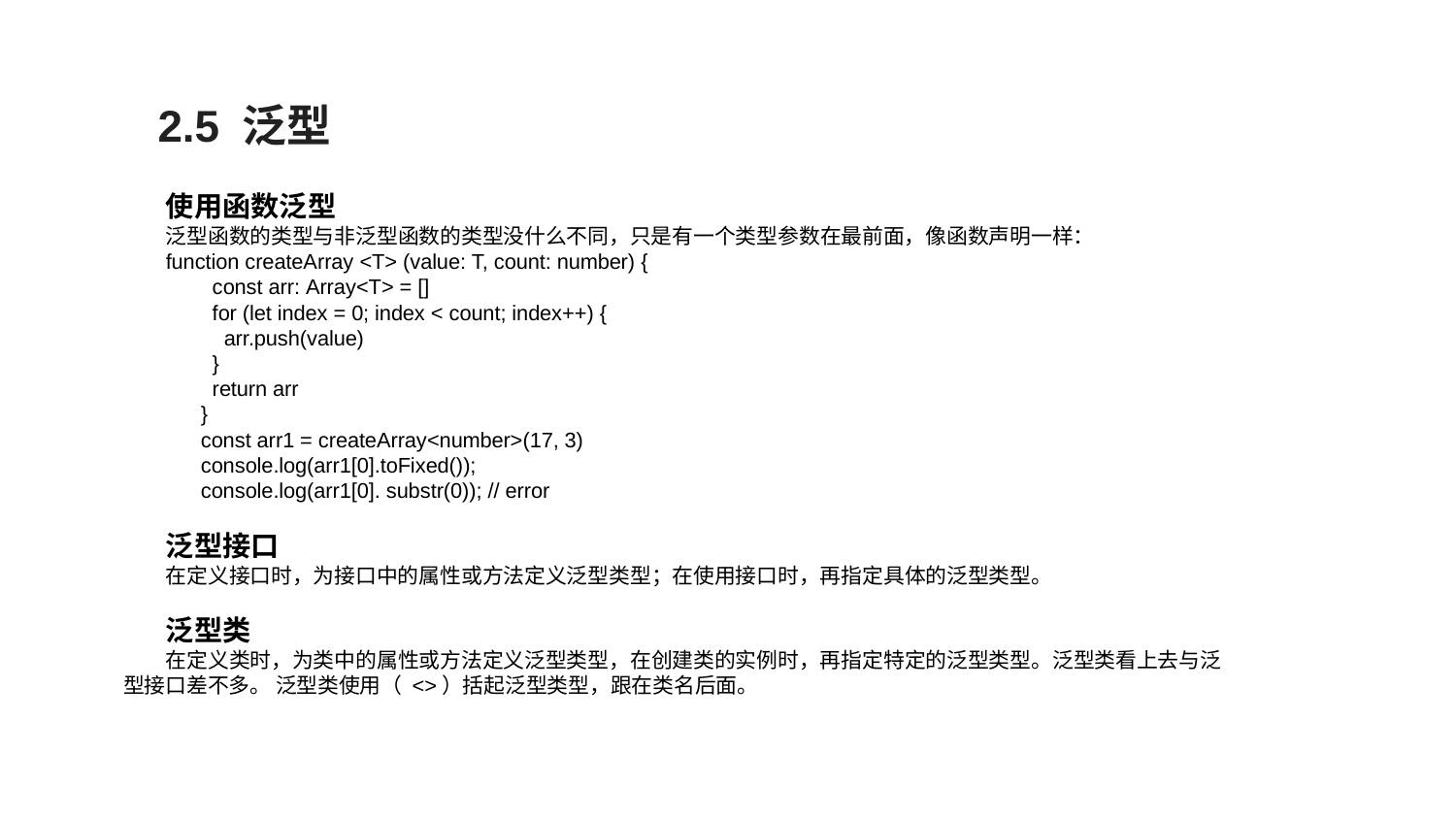

2.5 泛型
使用函数泛型
泛型函数的类型与非泛型函数的类型没什么不同，只是有一个类型参数在最前面，像函数声明一样：
function createArray <T> (value: T, count: number) {
        const arr: Array<T> = []
        for (let index = 0; index < count; index++) {
          arr.push(value)
        }
        return arr
      }
      const arr1 = createArray<number>(17, 3)
      console.log(arr1[0].toFixed());
      console.log(arr1[0]. substr(0)); // error

泛型接口
在定义接口时，为接口中的属性或方法定义泛型类型；在使用接口时，再指定具体的泛型类型。

泛型类
在定义类时，为类中的属性或方法定义泛型类型，在创建类的实例时，再指定特定的泛型类型。泛型类看上去与泛型接口差不多。 泛型类使用（ <>）括起泛型类型，跟在类名后面。